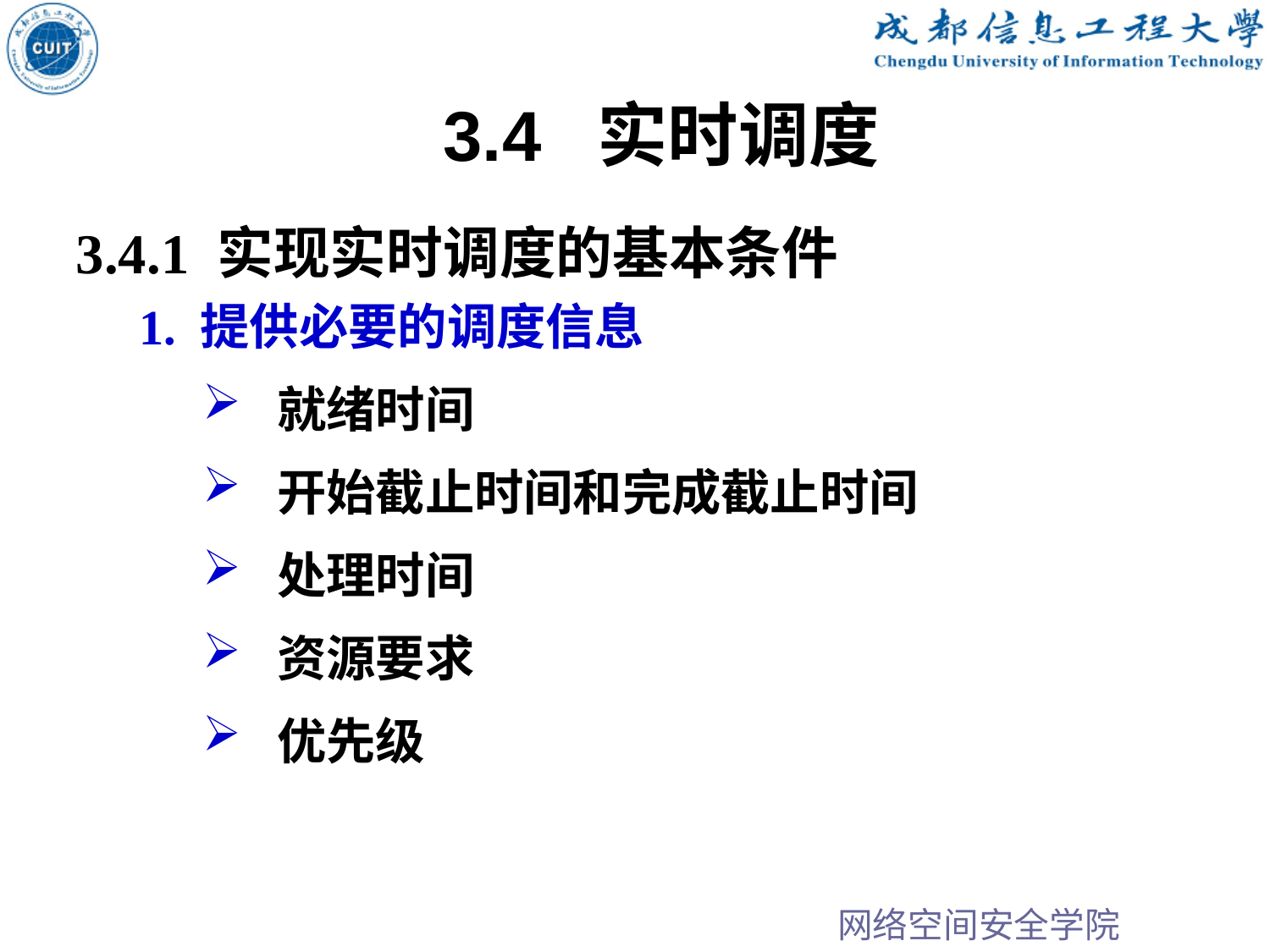

3.4  实时调度
3.4.1 实现实时调度的基本条件
1. 提供必要的调度信息
就绪时间
开始截止时间和完成截止时间
处理时间
资源要求
优先级